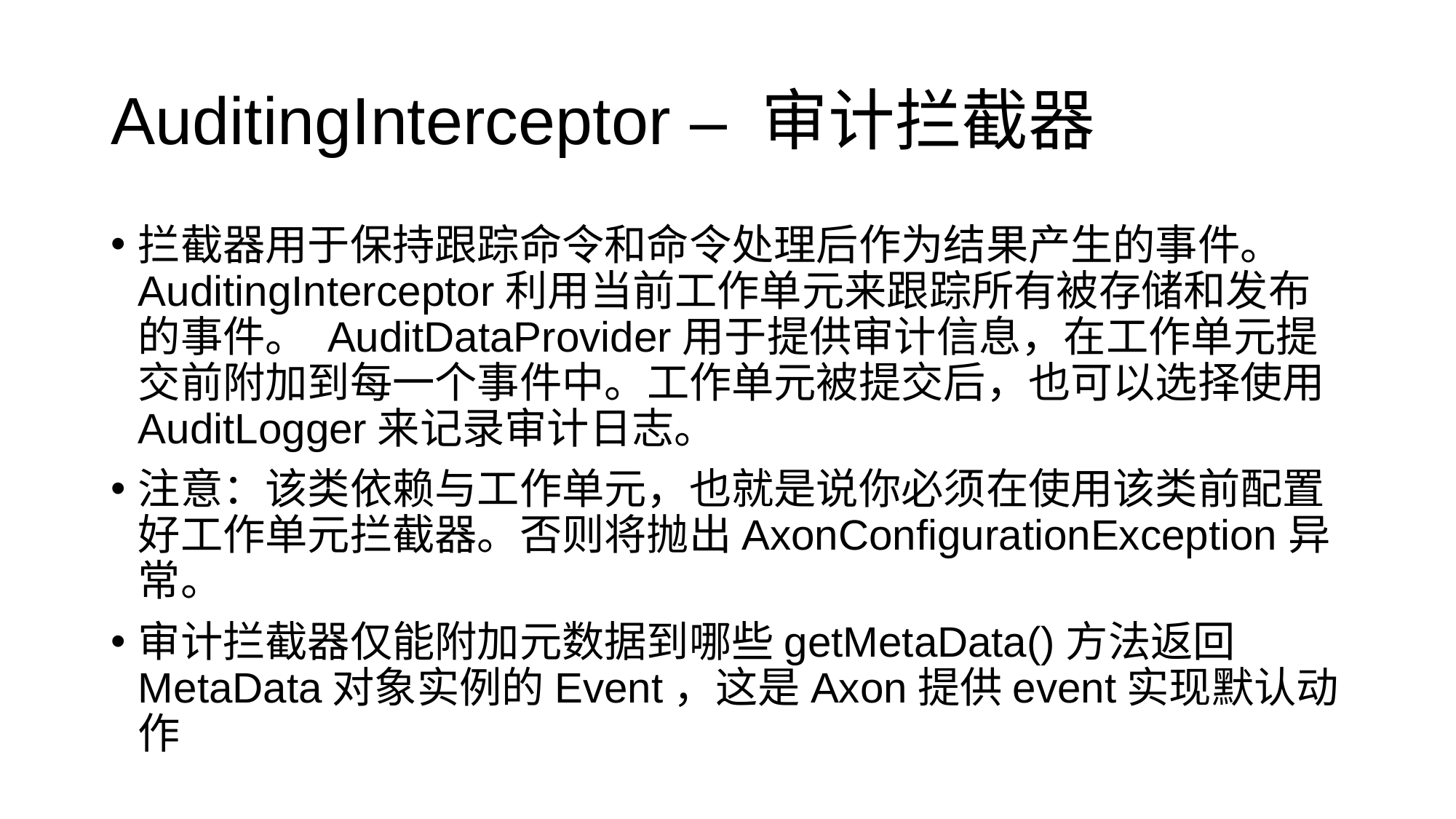

# AuditingInterceptor – 审计拦截器
拦截器用于保持跟踪命令和命令处理后作为结果产生的事件。 AuditingInterceptor利用当前工作单元来跟踪所有被存储和发布的事件。 AuditDataProvider用于提供审计信息，在工作单元提交前附加到每一个事件中。工作单元被提交后，也可以选择使用AuditLogger来记录审计日志。
注意：该类依赖与工作单元，也就是说你必须在使用该类前配置好工作单元拦截器。否则将抛出AxonConfigurationException异常。
审计拦截器仅能附加元数据到哪些getMetaData()方法返回MetaData对象实例的Event，这是Axon提供event实现默认动作